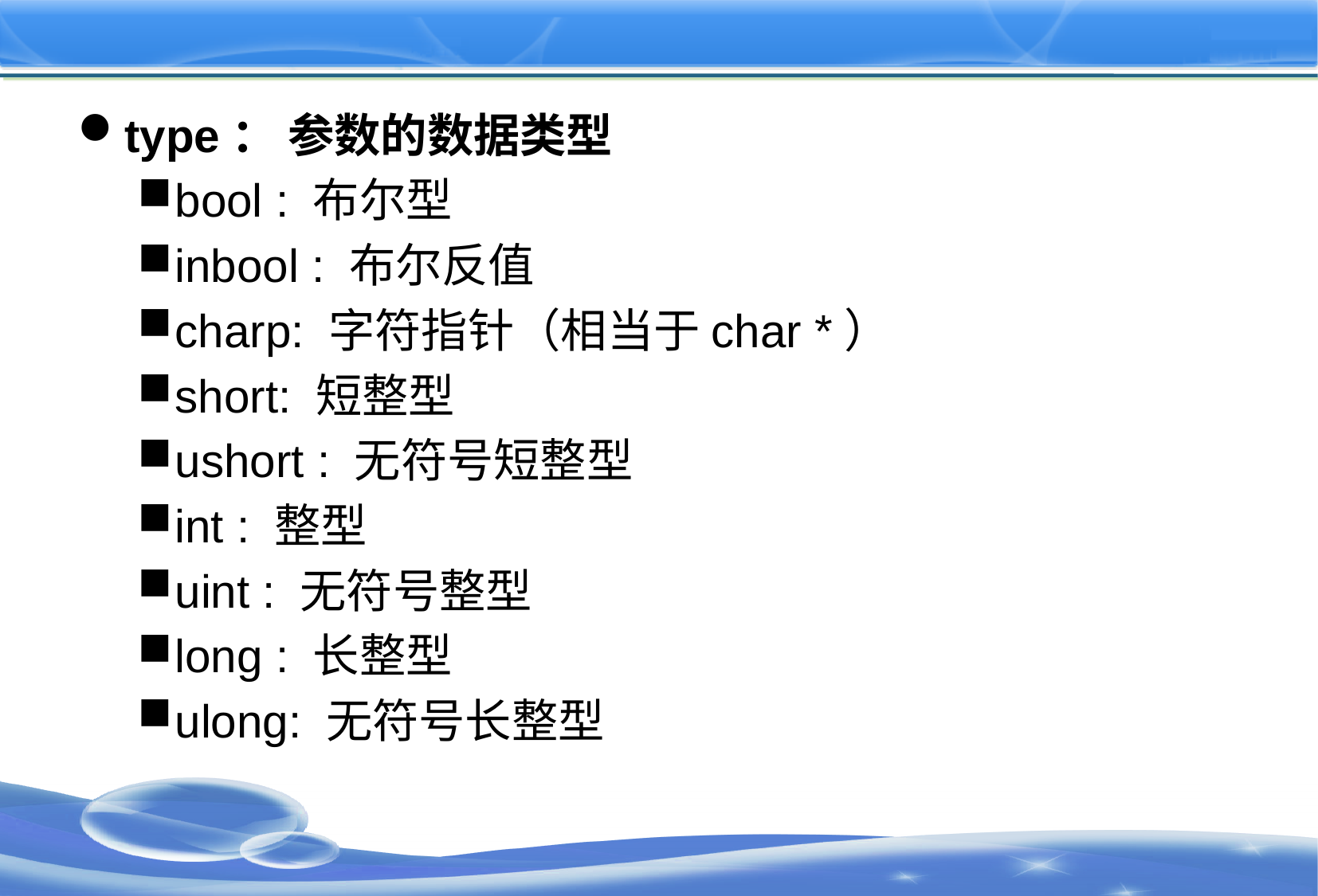

#
type： 参数的数据类型
bool : 布尔型
inbool : 布尔反值
charp: 字符指针（相当于char *）
short: 短整型
ushort : 无符号短整型
int : 整型
uint : 无符号整型
long : 长整型
ulong: 无符号长整型